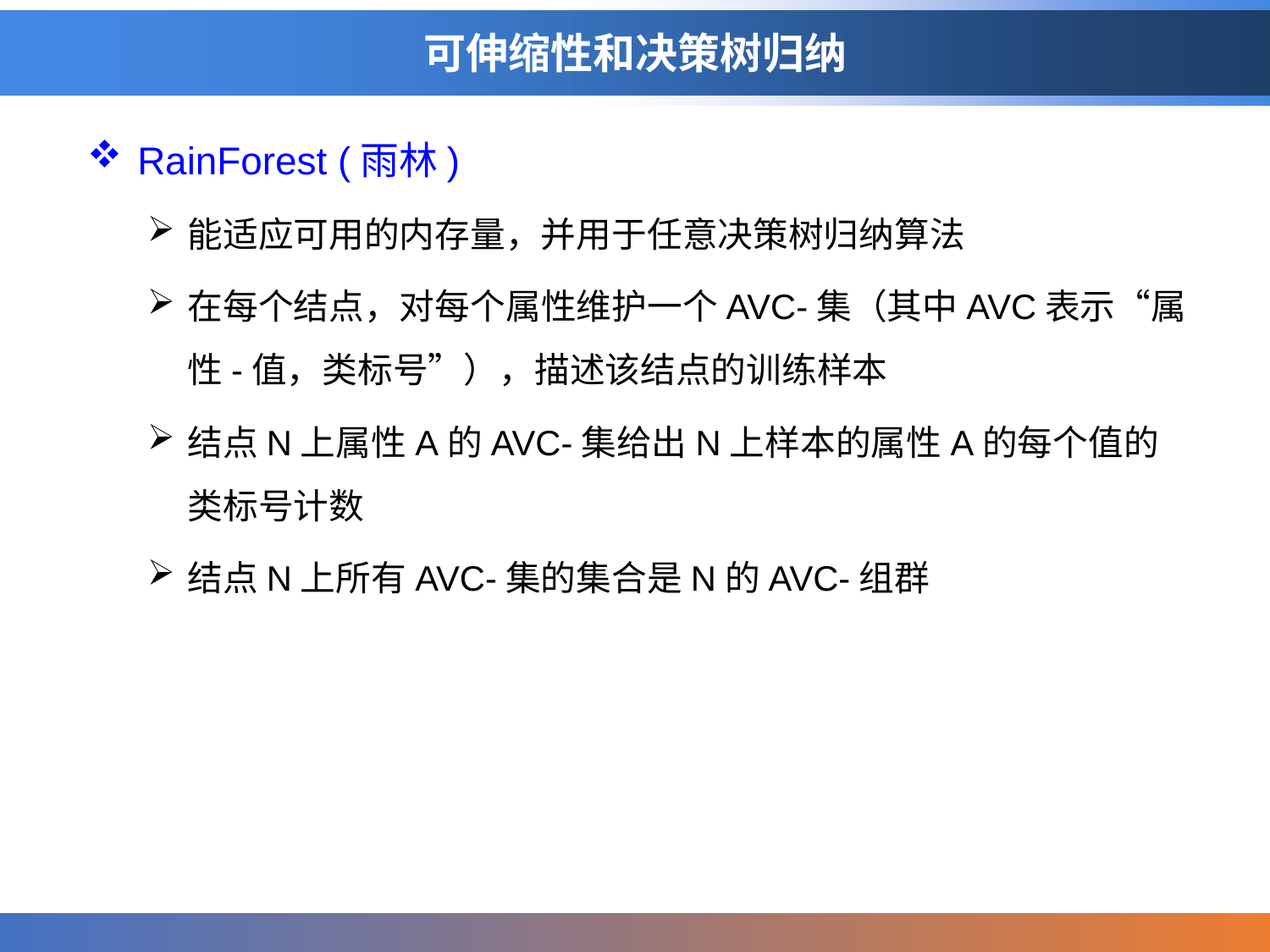

# 可伸缩性和决策树归纳
RainForest (雨林)
能适应可用的内存量，并用于任意决策树归纳算法
在每个结点，对每个属性维护一个AVC-集（其中AVC表示“属性-值，类标号”），描述该结点的训练样本
结点N上属性A的AVC-集给出N上样本的属性A的每个值的类标号计数
结点N上所有AVC-集的集合是N的AVC-组群